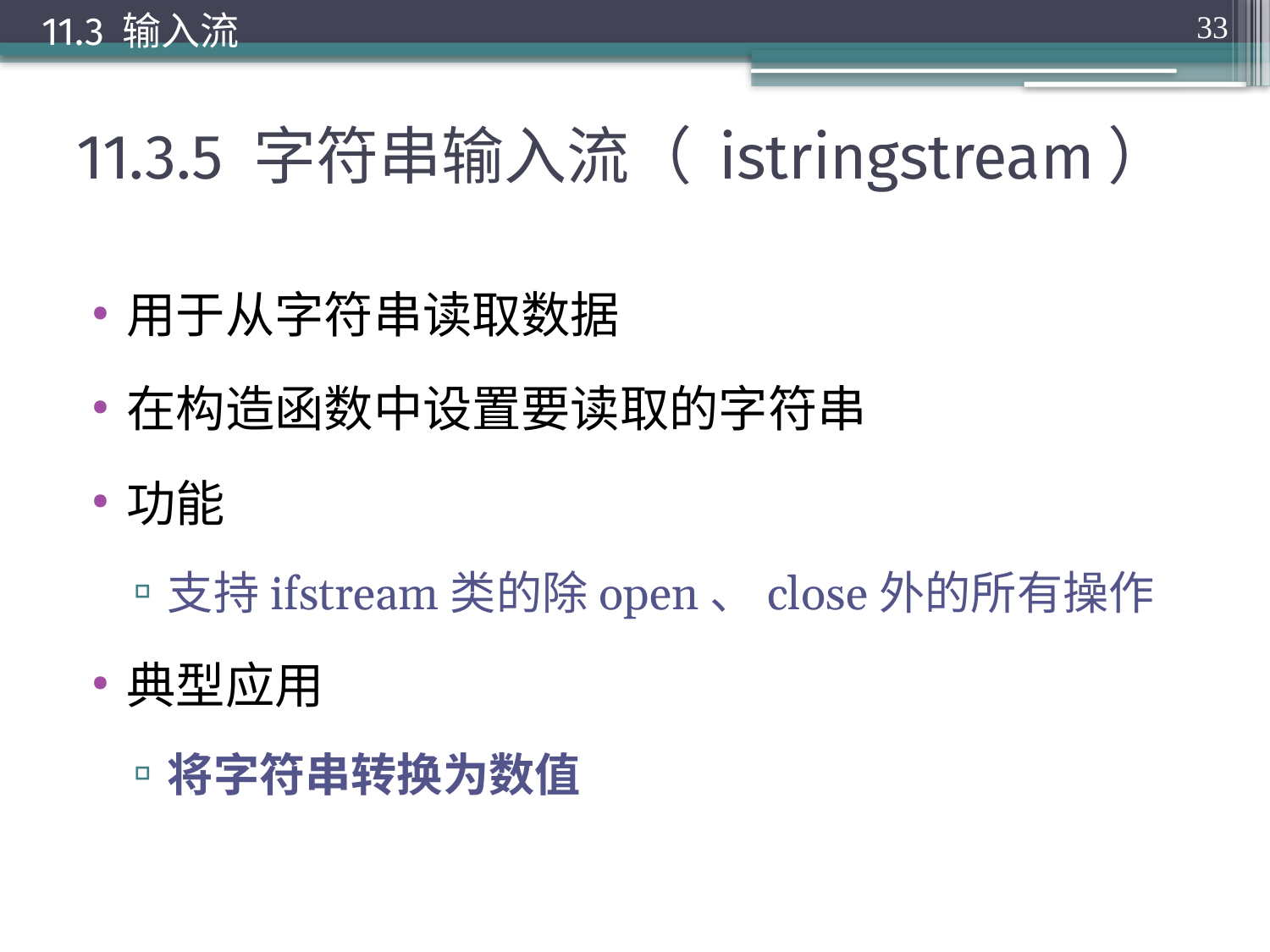

11.3 输入流
33
# 11.3.5 字符串输入流（ istringstream）
用于从字符串读取数据
在构造函数中设置要读取的字符串
功能
支持ifstream类的除open、close外的所有操作
典型应用
将字符串转换为数值